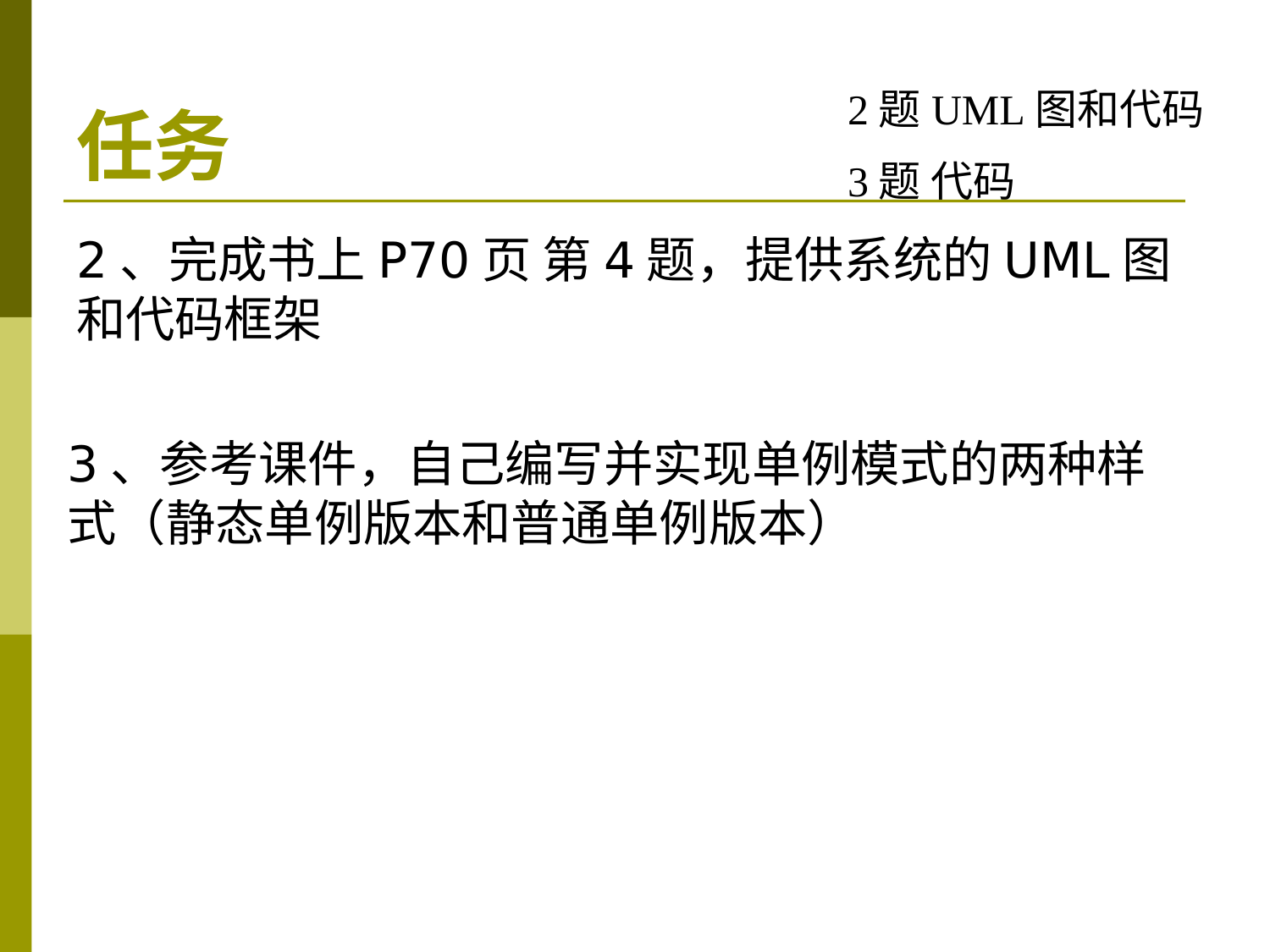

# 任务
2题UML图和代码
3题 代码
2、完成书上P70页 第4题，提供系统的UML图和代码框架
3、参考课件，自己编写并实现单例模式的两种样式（静态单例版本和普通单例版本）